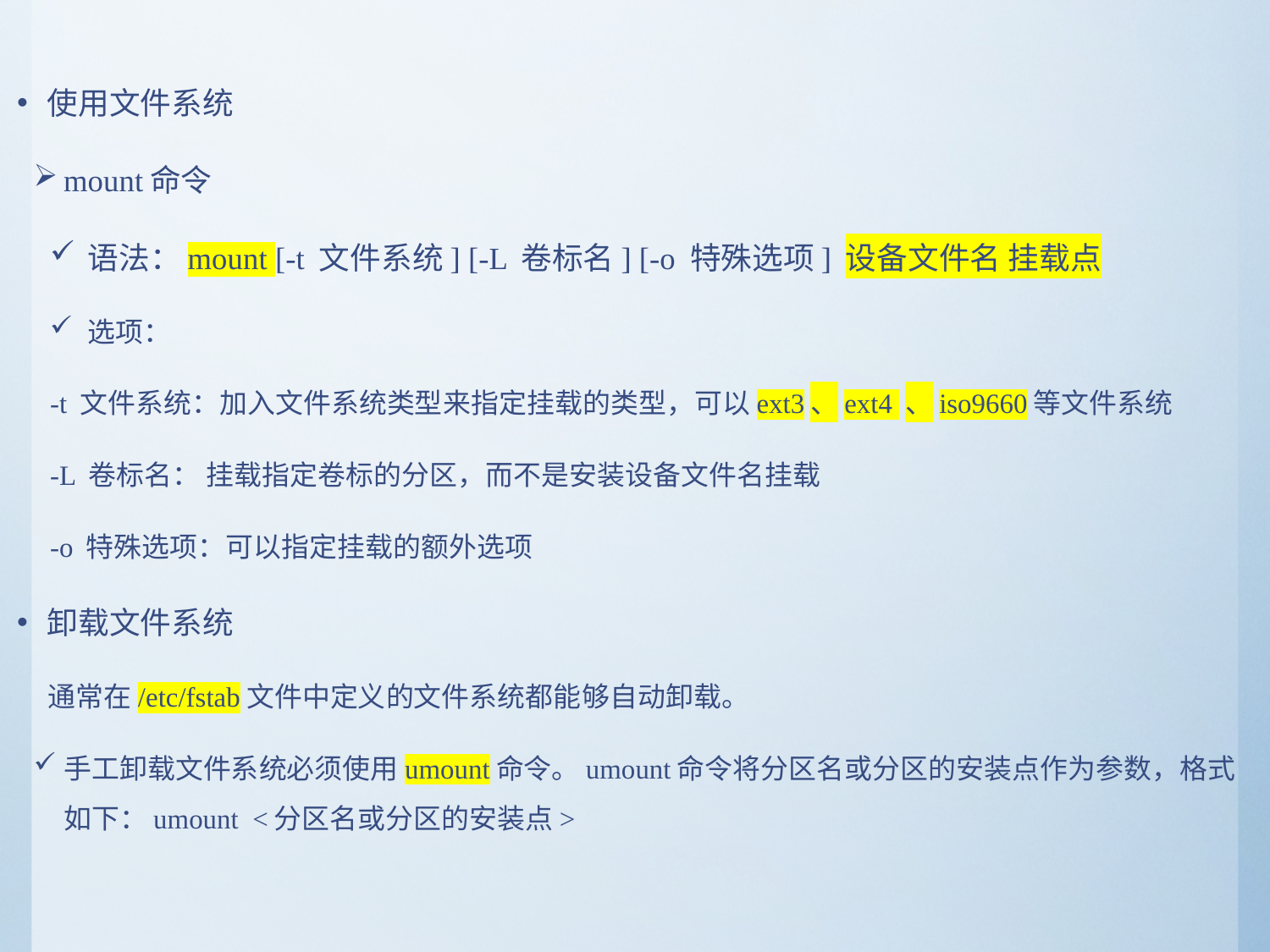

使用文件系统
mount命令
语法：mount [-t 文件系统] [-L 卷标名] [-o 特殊选项] 设备文件名 挂载点
选项：
-t 文件系统：加入文件系统类型来指定挂载的类型，可以ext3、ext4 、iso9660等文件系统
-L 卷标名： 挂载指定卷标的分区，而不是安装设备文件名挂载
-o 特殊选项：可以指定挂载的额外选项
卸载文件系统
    通常在/etc/fstab文件中定义的文件系统都能够自动卸载。
手工卸载文件系统必须使用umount命令。umount命令将分区名或分区的安装点作为参数，格式如下：umount  <分区名或分区的安装点>